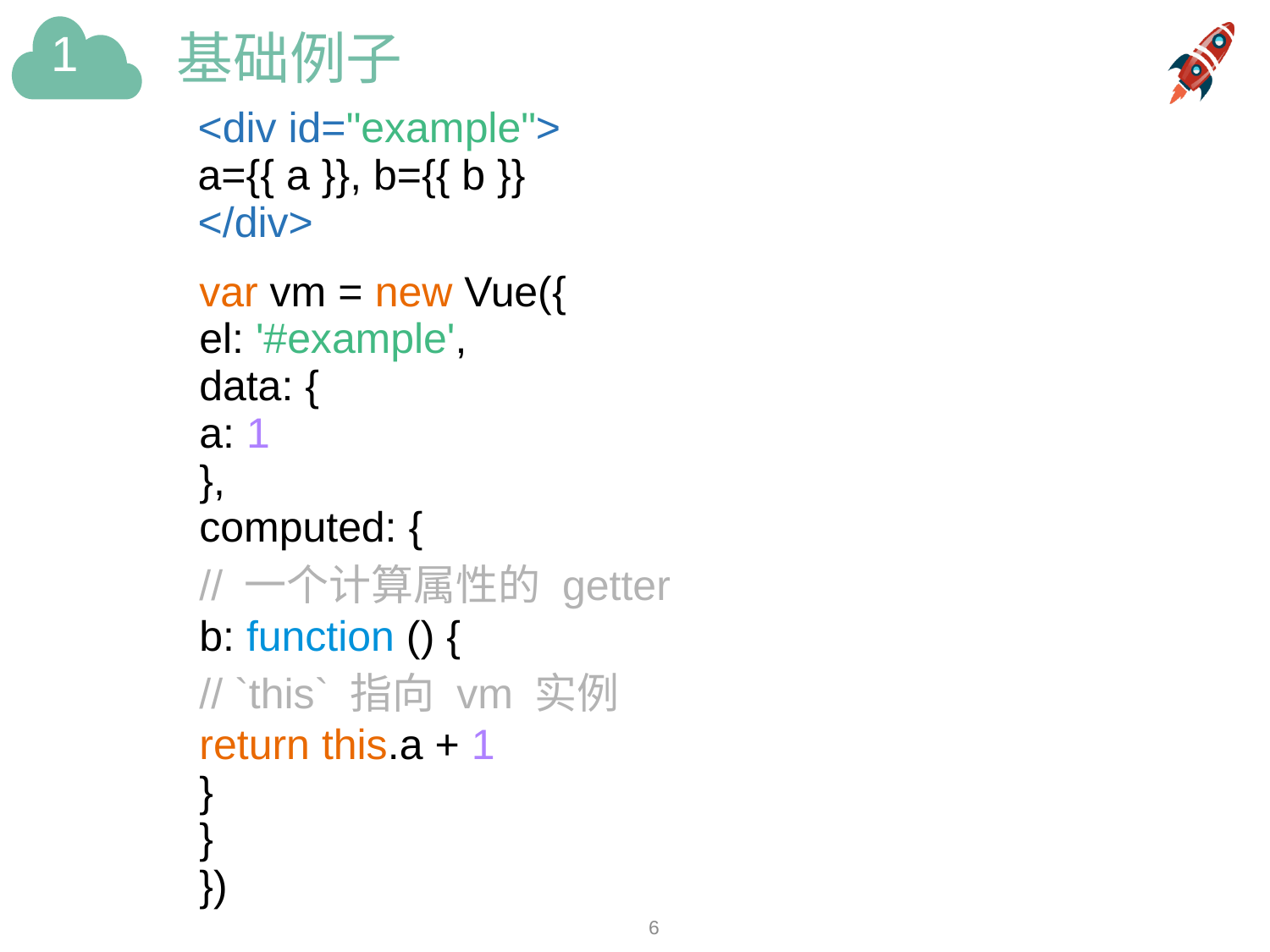

# 基础例子
| <div id="example"> a={{ a }}, b={{ b }} </div> |
| --- |
| var vm = new Vue({ el: '#example', data: { a: 1 }, computed: { // 一个计算属性的 getter b: function () { // `this` 指向 vm 实例 return this.a + 1 } } }) |
| --- |
6